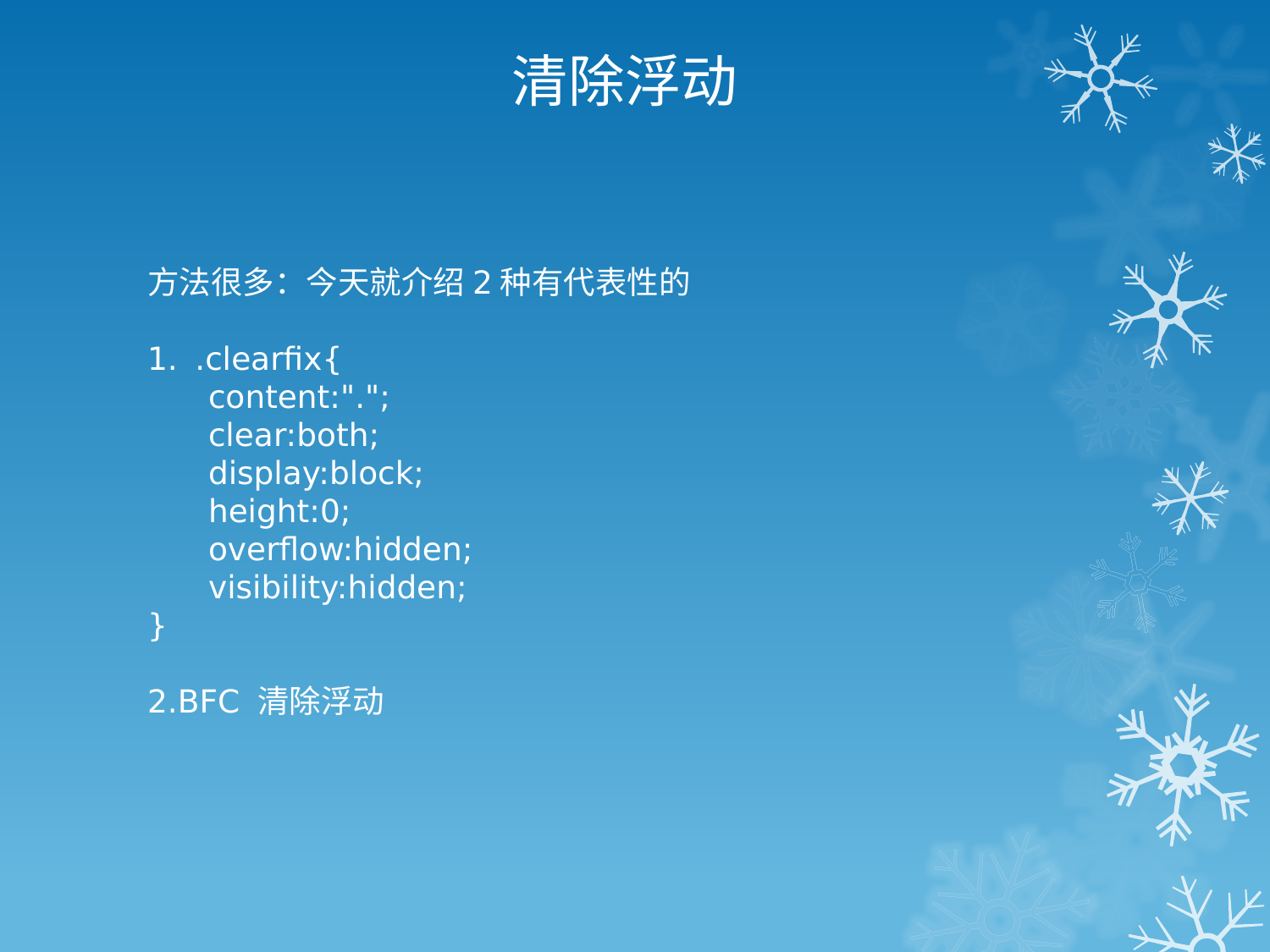

清除浮动
方法很多：今天就介绍2种有代表性的

.clearfix{
      content:".";
      clear:both;
      display:block;
      height:0;
      overflow:hidden;
      visibility:hidden;
}

2.BFC 清除浮动